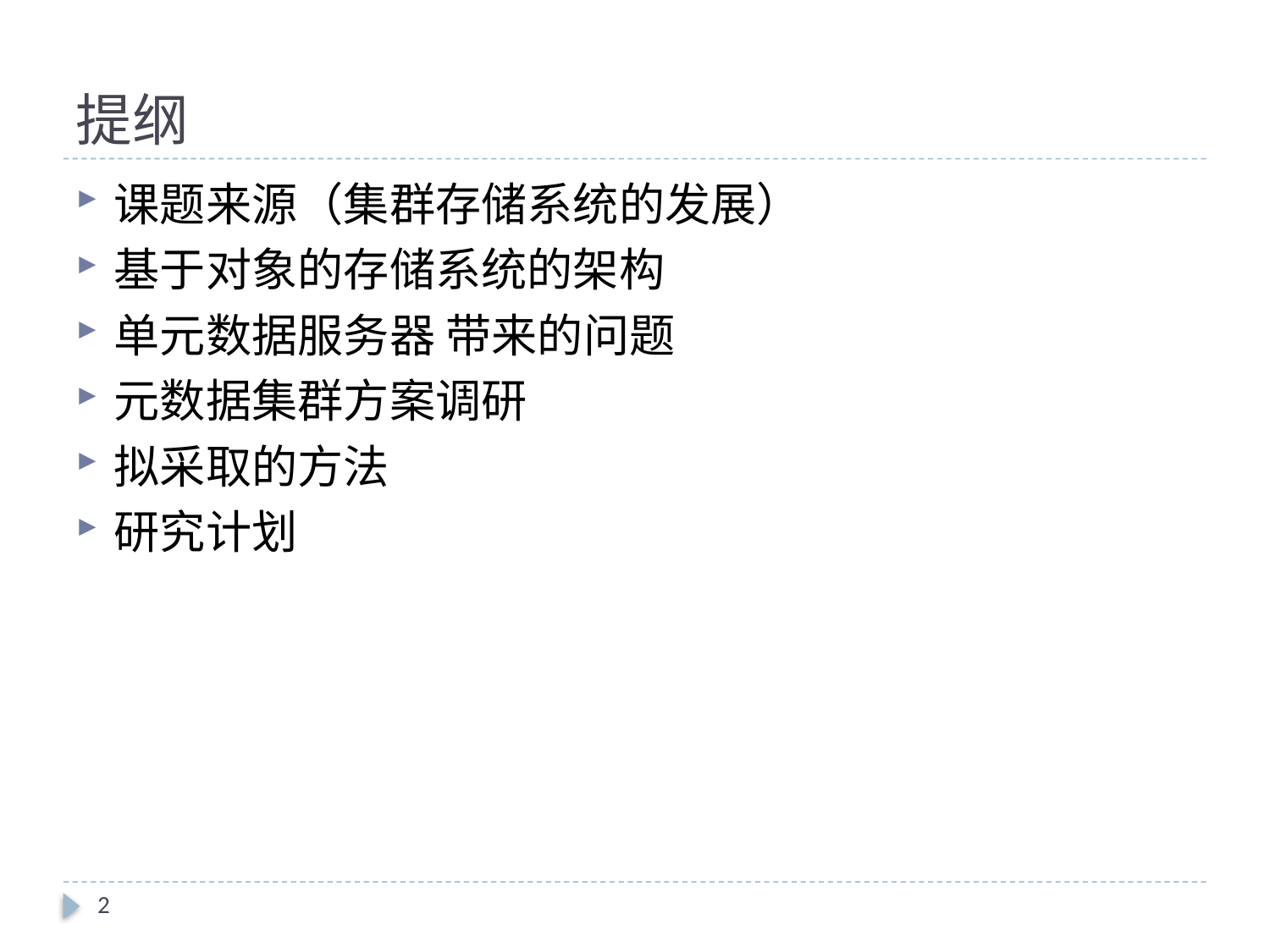

# 提纲
课题来源（集群存储系统的发展）
基于对象的存储系统的架构
单元数据服务器 带来的问题
元数据集群方案调研
拟采取的方法
研究计划

2